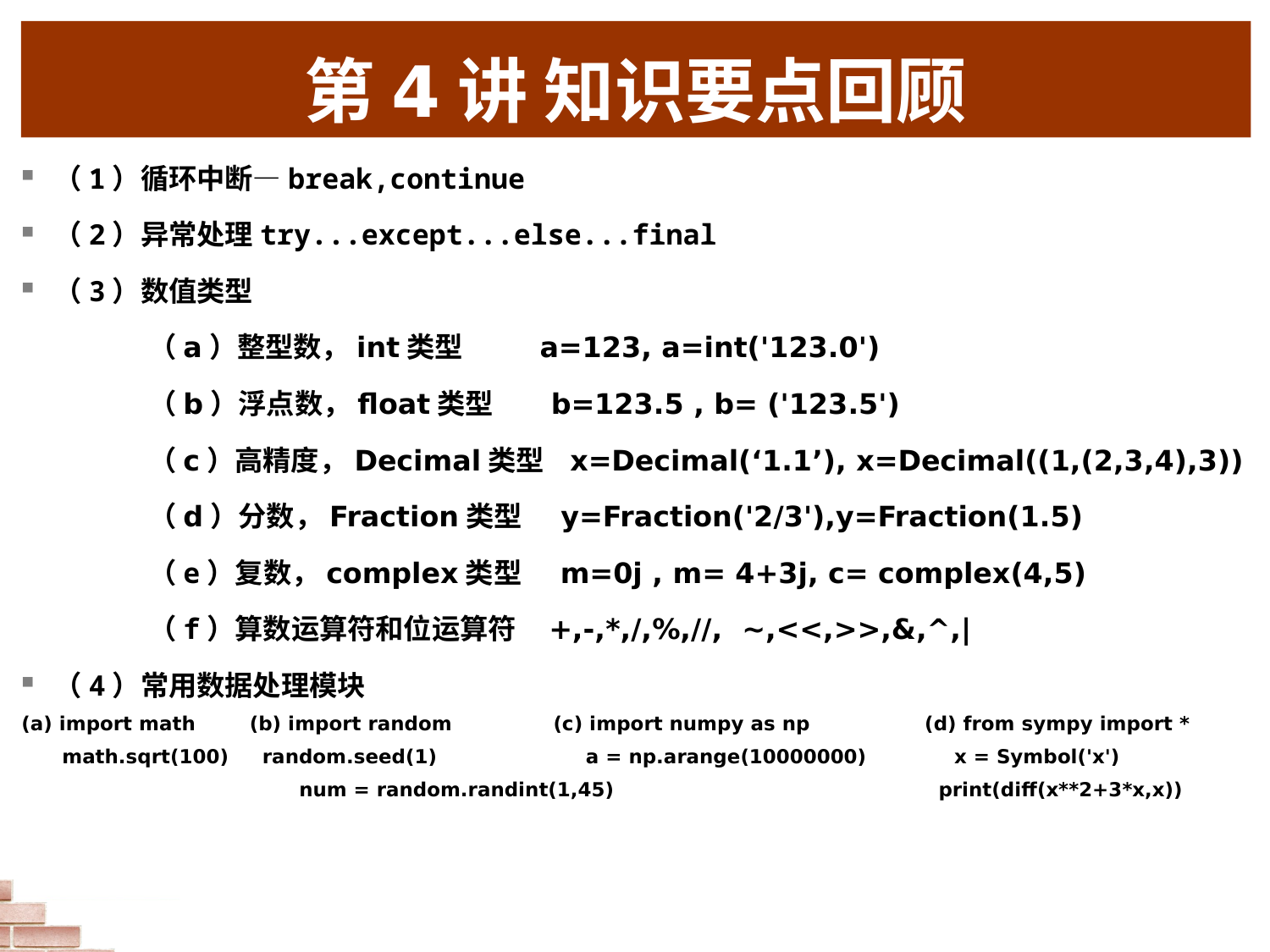

第4讲 知识要点回顾
（1）循环中断—break,continue
（2）异常处理try...except...else...final
（3）数值类型
	（a）整型数，int类型           a=123, a=int('123.0')
	（b）浮点数，float类型        b=123.5 , b= ('123.5')
	（c）高精度，Decimal类型   x=Decimal(‘1.1’), x=Decimal((1,(2,3,4),3))
	（d）分数，Fraction类型     y=Fraction('2/3'),y=Fraction(1.5)
	（e）复数，complex类型     m=0j , m= 4+3j, c= complex(4,5)
	（f）算数运算符和位运算符    +,-,*,/,%,//,  ~,<<,>>,&,^,|
（4）常用数据处理模块
(a) import math        (b) import random               (c) import numpy as np                 (d) from sympy import *
      math.sqrt(100)     random.seed(1)                      a = np.arange(10000000)             x = Symbol('x')
                                         num = random.randint(1,45)                                                print(diff(x**2+3*x,x))